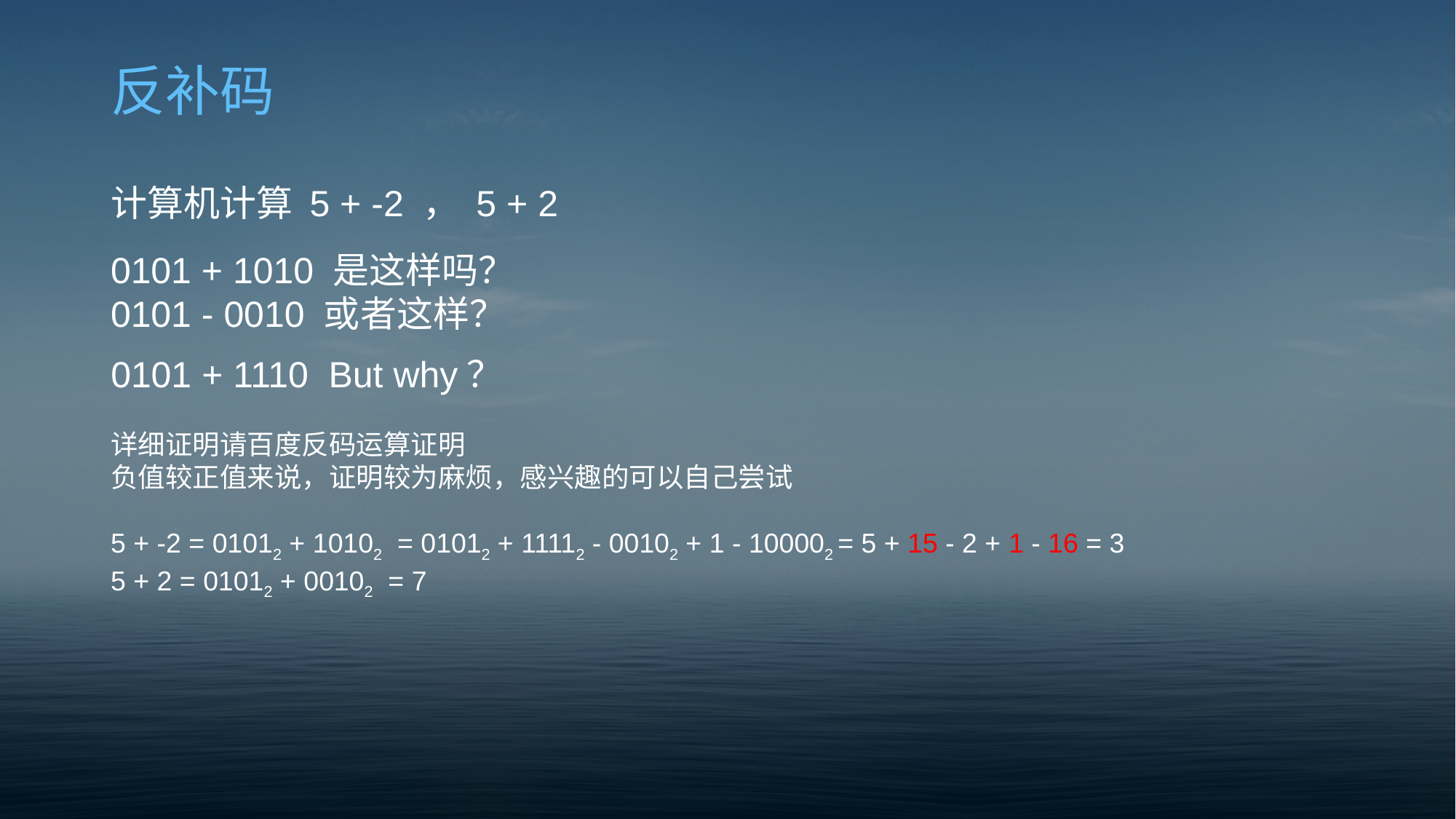

# 反补码
计算机计算 5 + -2 ， 5 + 2

0101 + 1010 是这样吗？
0101 - 0010 或者这样？
0101 + 1110  But why？
详细证明请百度反码运算证明
负值较正值来说，证明较为麻烦，感兴趣的可以自己尝试

5 + -2 = 01012 + 10102  = 01012 + 11112 - 00102 + 1 - 100002 = 5 + 15 - 2 + 1 - 16 = 3
5 + 2 = 01012 + 00102  = 7